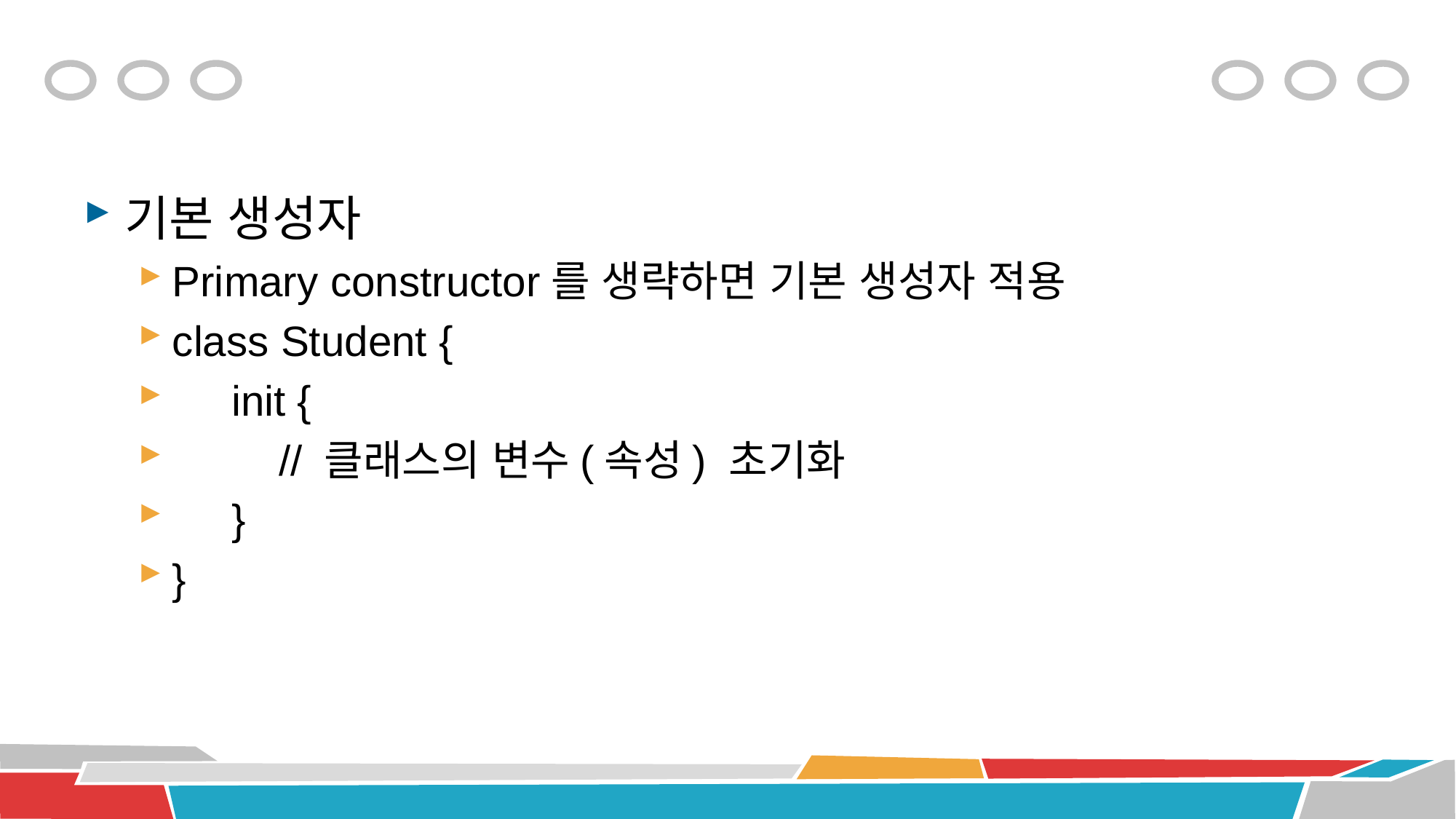

#
기본 생성자
Primary constructor를 생략하면 기본 생성자 적용
class Student {
     init {
         // 클래스의 변수(속성) 초기화
     }
}